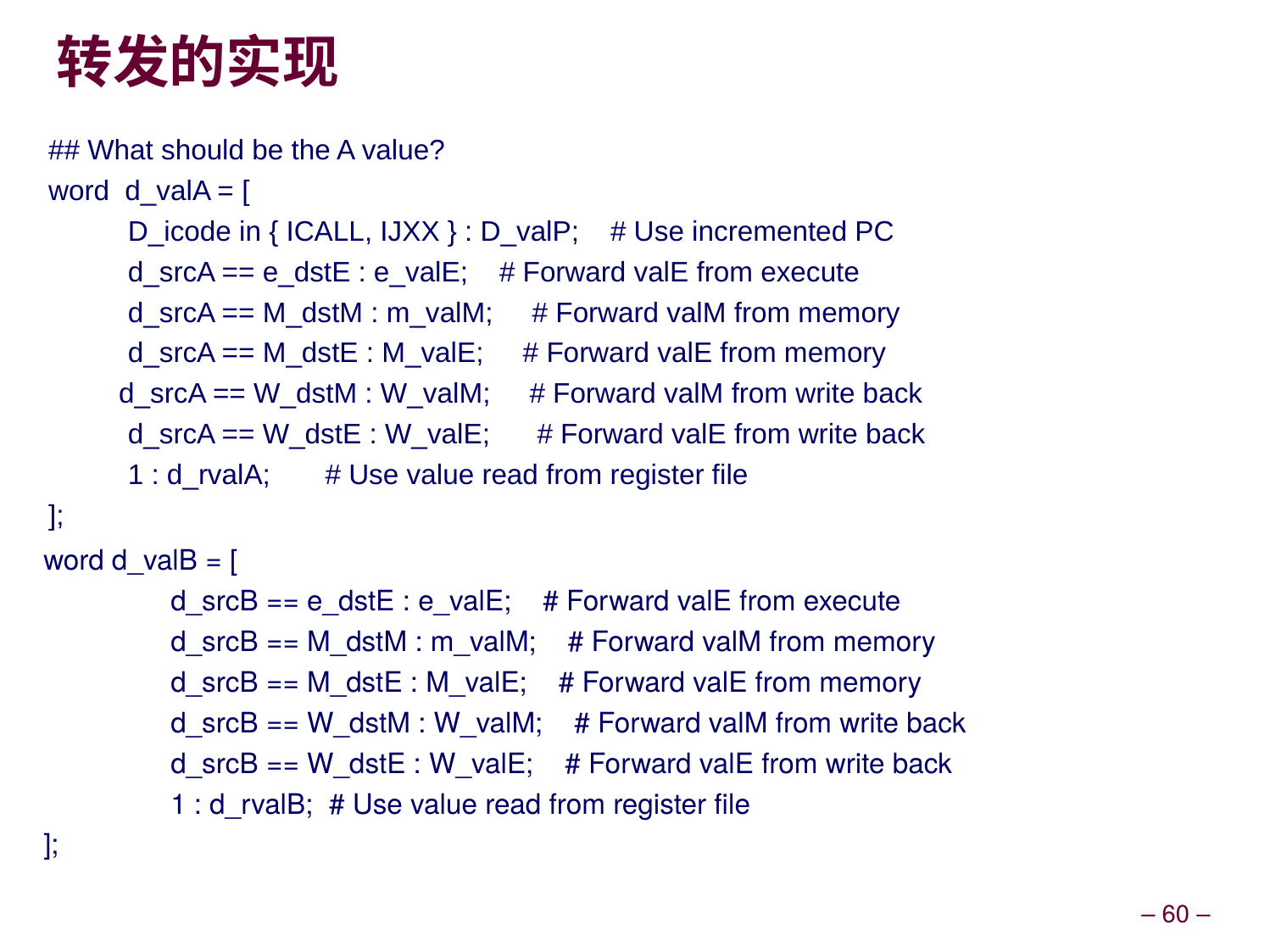

# 转发的实现
## What should be the A value?
word  d_valA = [
	D_icode in { ICALL, IJXX } : D_valP;    # Use incremented PC
	d_srcA == e_dstE : e_valE;    # Forward valE from execute
	d_srcA == M_dstM : m_valM;     # Forward valM from memory
	d_srcA == M_dstE : M_valE;     # Forward valE from memory
         d_srcA == W_dstM : W_valM;     # Forward valM from write back
	d_srcA == W_dstE : W_valE;      # Forward valE from write back
	1 : d_rvalA;       # Use value read from register file
];
word d_valB = [
	d_srcB == e_dstE : e_valE;    # Forward valE from execute
	d_srcB == M_dstM : m_valM;    # Forward valM from memory
	d_srcB == M_dstE : M_valE;    # Forward valE from memory
	d_srcB == W_dstM : W_valM;    # Forward valM from write back
	d_srcB == W_dstE : W_valE;    # Forward valE from write back
	1 : d_rvalB;  # Use value read from register file
];